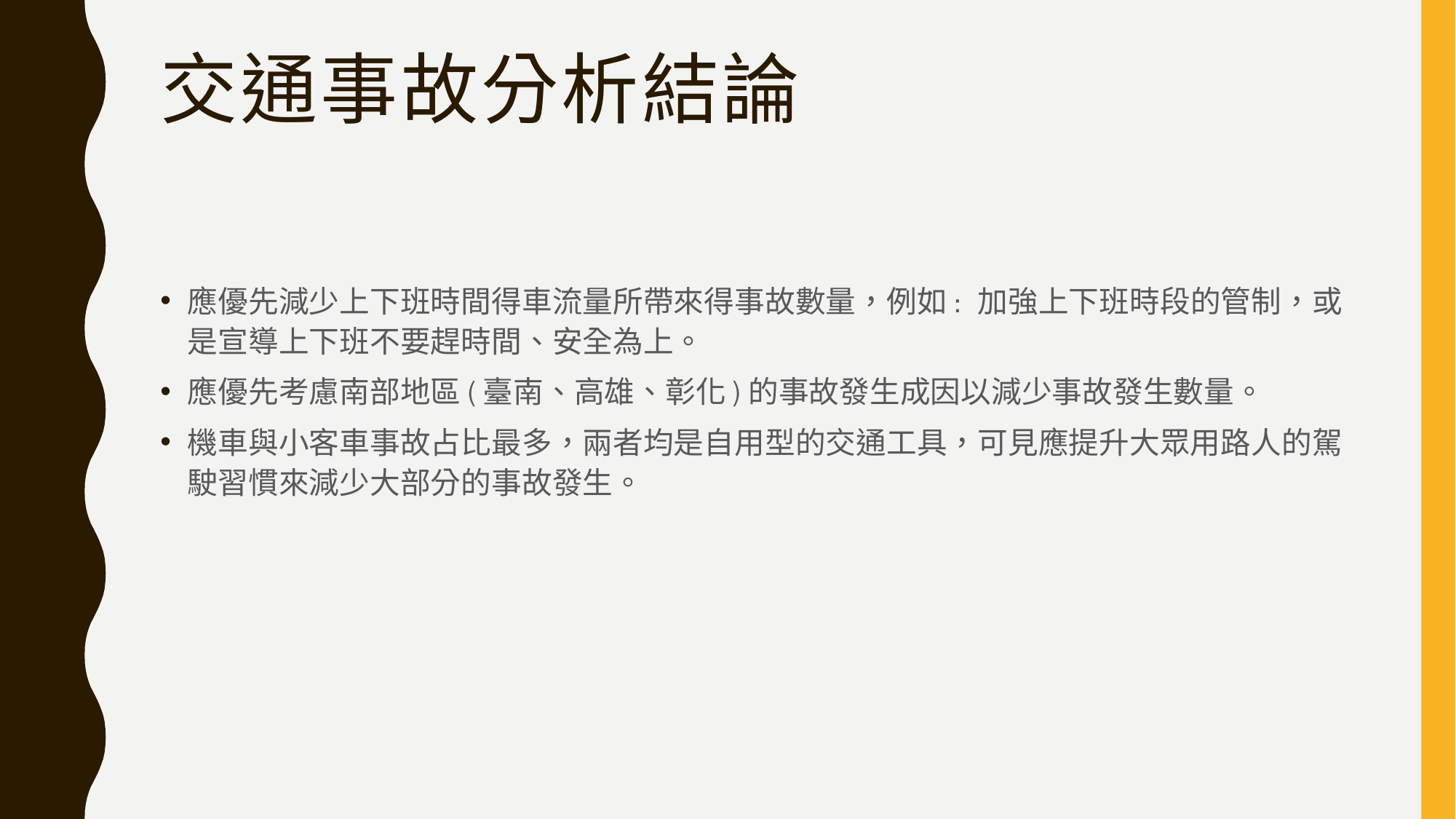

# 交通事故分析結論
應優先減少上下班時間得車流量所帶來得事故數量，例如: 加強上下班時段的管制，或是宣導上下班不要趕時間、安全為上。
應優先考慮南部地區(臺南、高雄、彰化)的事故發生成因以減少事故發生數量。
機車與小客車事故占比最多，兩者均是自用型的交通工具，可見應提升大眾用路人的駕駛習慣來減少大部分的事故發生。